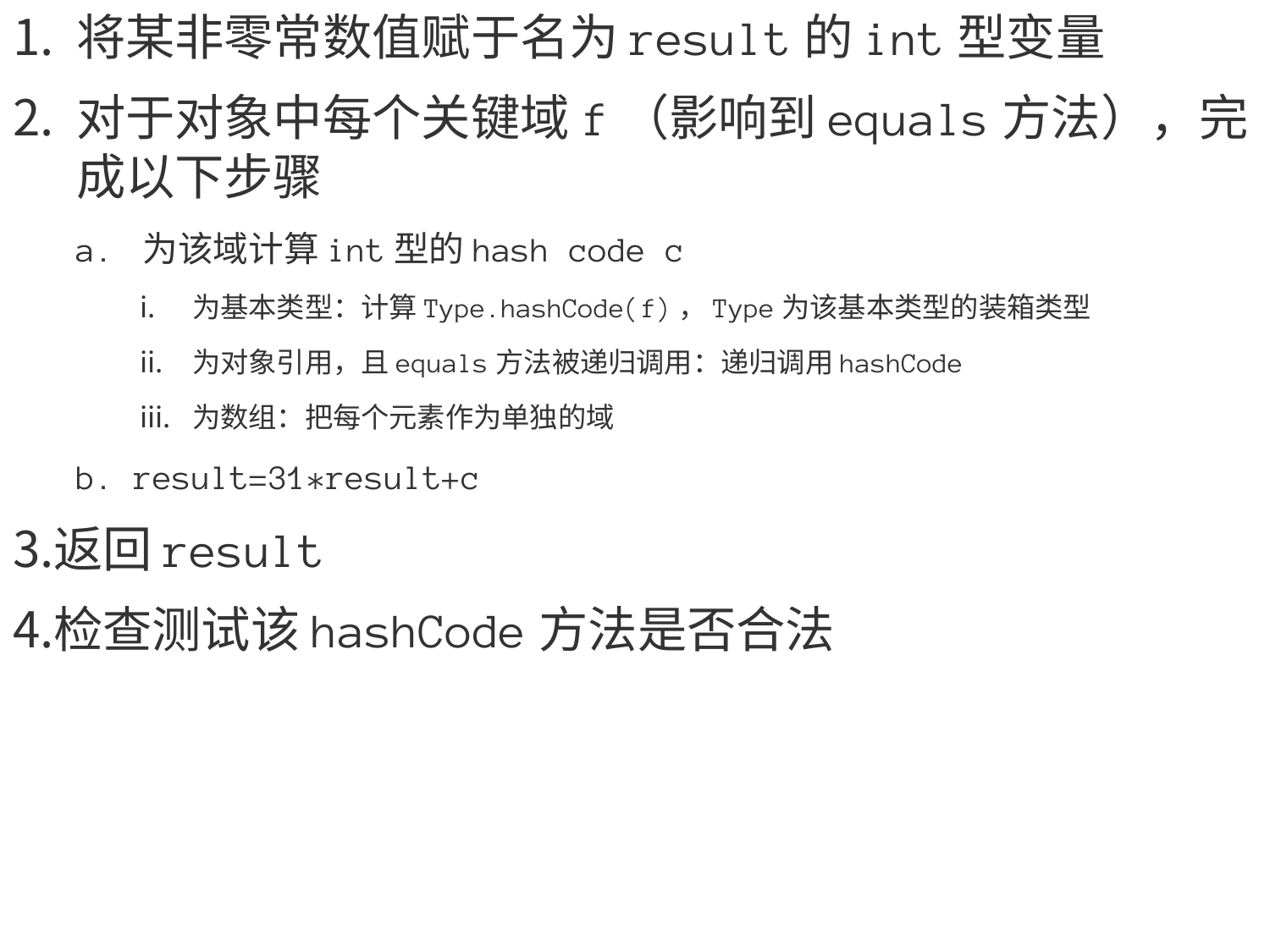

将某非零常数值赋于名为result的int型变量
对于对象中每个关键域f（影响到equals方法），完成以下步骤
a. 为该域计算int型的hash code c
 为基本类型：计算Type.hashCode(f)，Type为该基本类型的装箱类型
 为对象引用，且equals方法被递归调用：递归调用hashCode
 为数组：把每个元素作为单独的域
b. result=31*result+c
返回result
检查测试该hashCode方法是否合法